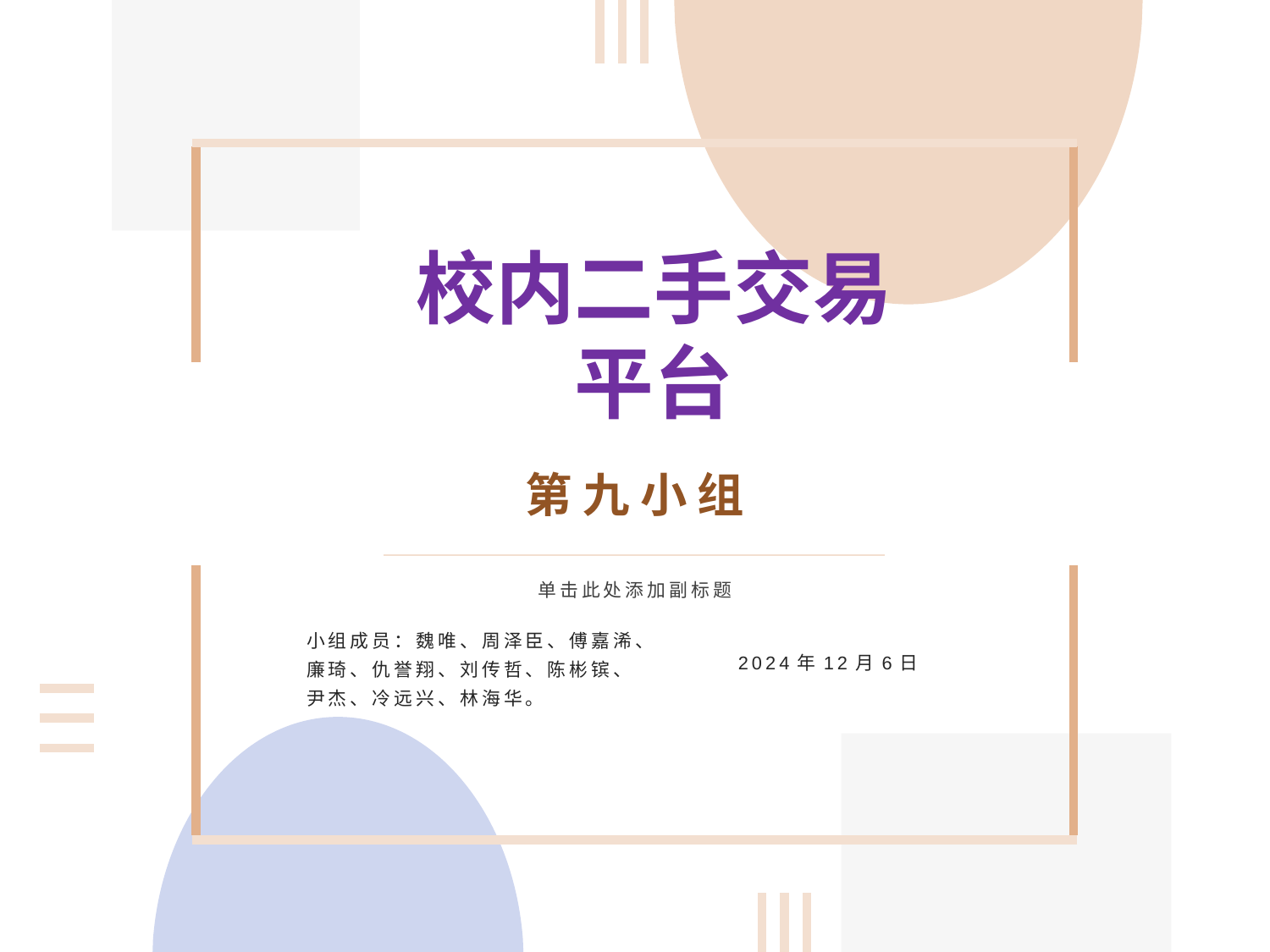

校内二手交易平台
# 第九小组
单击此处添加副标题
小组成员：魏唯、周泽臣、傅嘉浠、廉琦、仇誉翔、刘传哲、陈彬镔、尹杰、冷远兴、林海华。
2024年12月6日